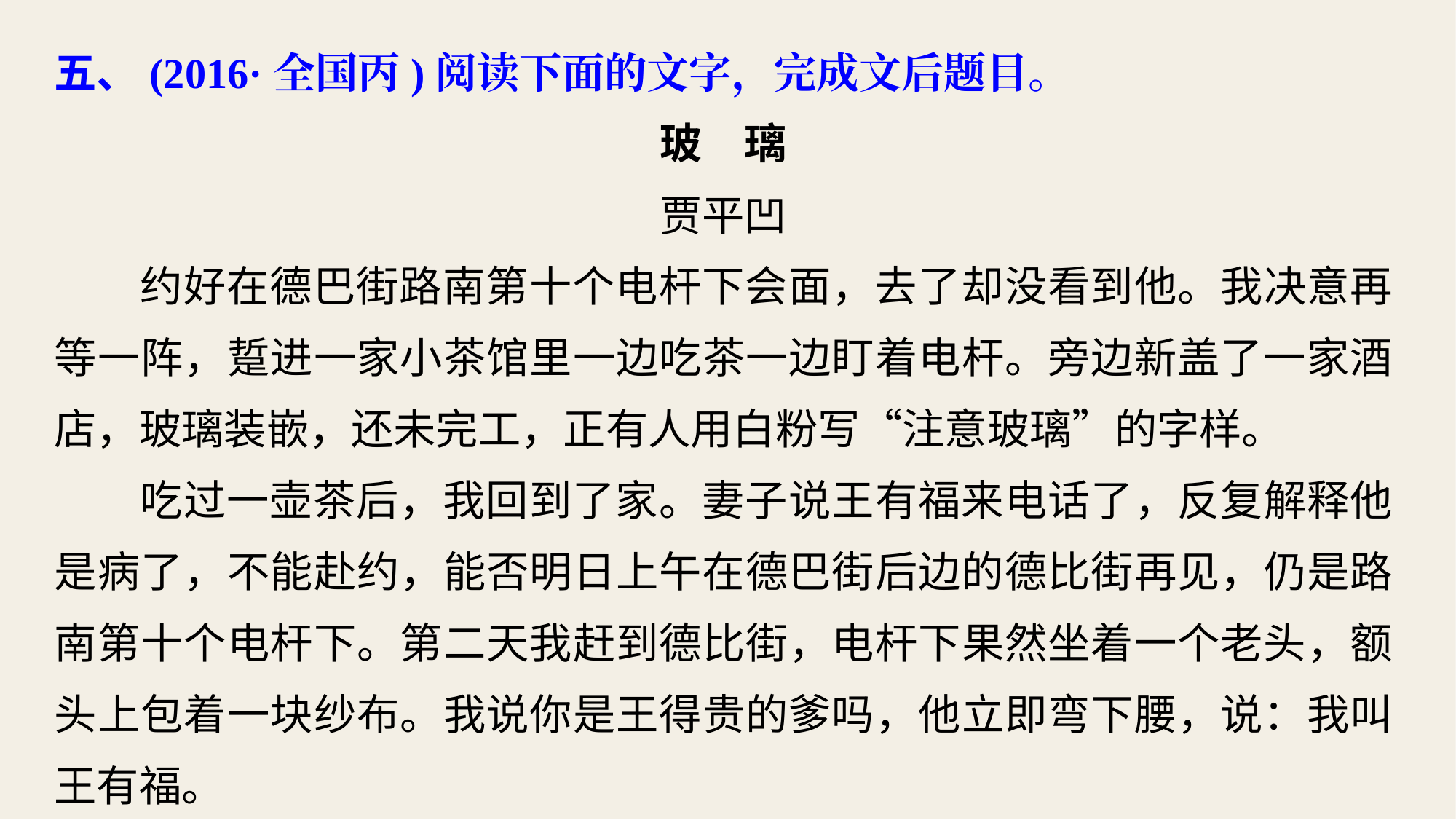

五、(2016·全国丙)阅读下面的文字，完成文后题目。
玻　璃
贾平凹
约好在德巴街路南第十个电杆下会面，去了却没看到他。我决意再等一阵，踅进一家小茶馆里一边吃茶一边盯着电杆。旁边新盖了一家酒店，玻璃装嵌，还未完工，正有人用白粉写“注意玻璃”的字样。
吃过一壶茶后，我回到了家。妻子说王有福来电话了，反复解释他是病了，不能赴约，能否明日上午在德巴街后边的德比街再见，仍是路南第十个电杆下。第二天我赶到德比街，电杆下果然坐着一个老头，额头上包着一块纱布。我说你是王得贵的爹吗，他立即弯下腰，说：我叫王有福。